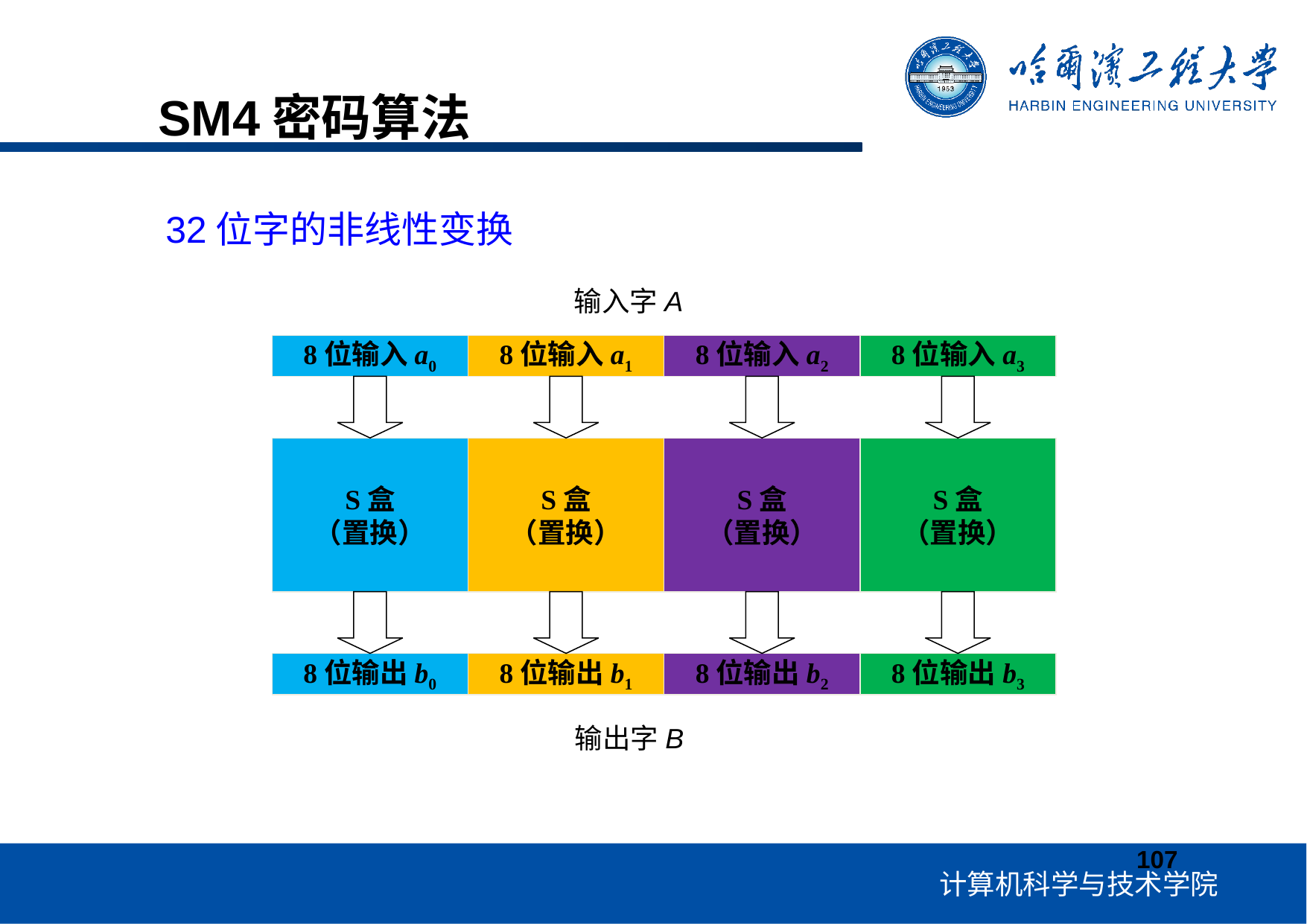

SM4密码算法
32位字的非线性变换
输入字A
8位输入a0
8位输入a1
8位输入a2
8位输入a3

S盒
（置换）
S盒
（置换）
S盒
（置换）
S盒
（置换）

8位输出b0
8位输出b1
8位输出b2
8位输出b3
输出字B
107